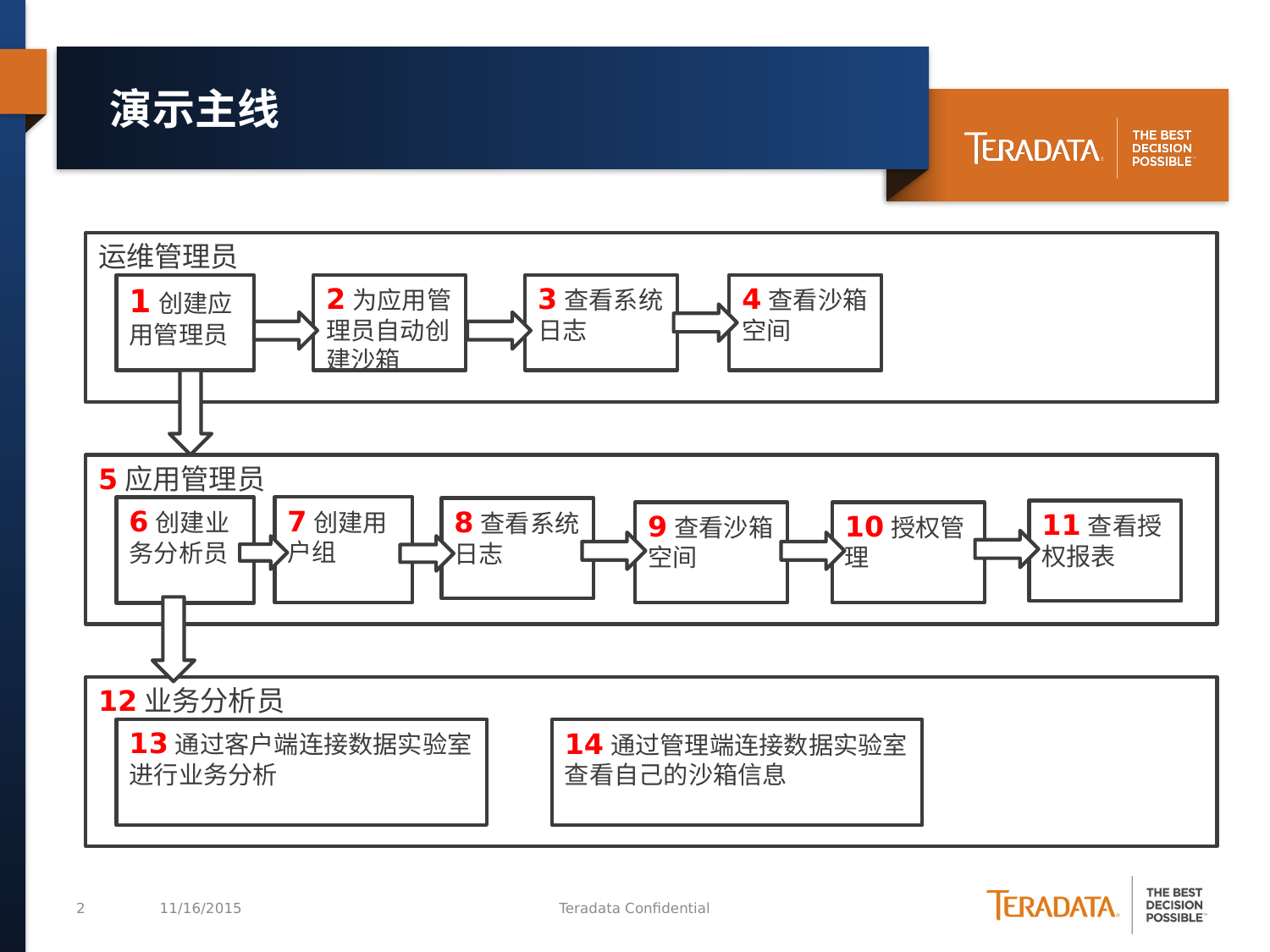

# 演示主线
运维管理员
1创建应用管理员
2为应用管理员自动创建沙箱
3查看系统日志
4查看沙箱空间

5应用管理员
7创建用户组
6创建业务分析员
8查看系统日志
11查看授权报表
10授权管理
9查看沙箱空间

12业务分析员
13通过客户端连接数据实验室进行业务分析
14通过管理端连接数据实验室查看自己的沙箱信息